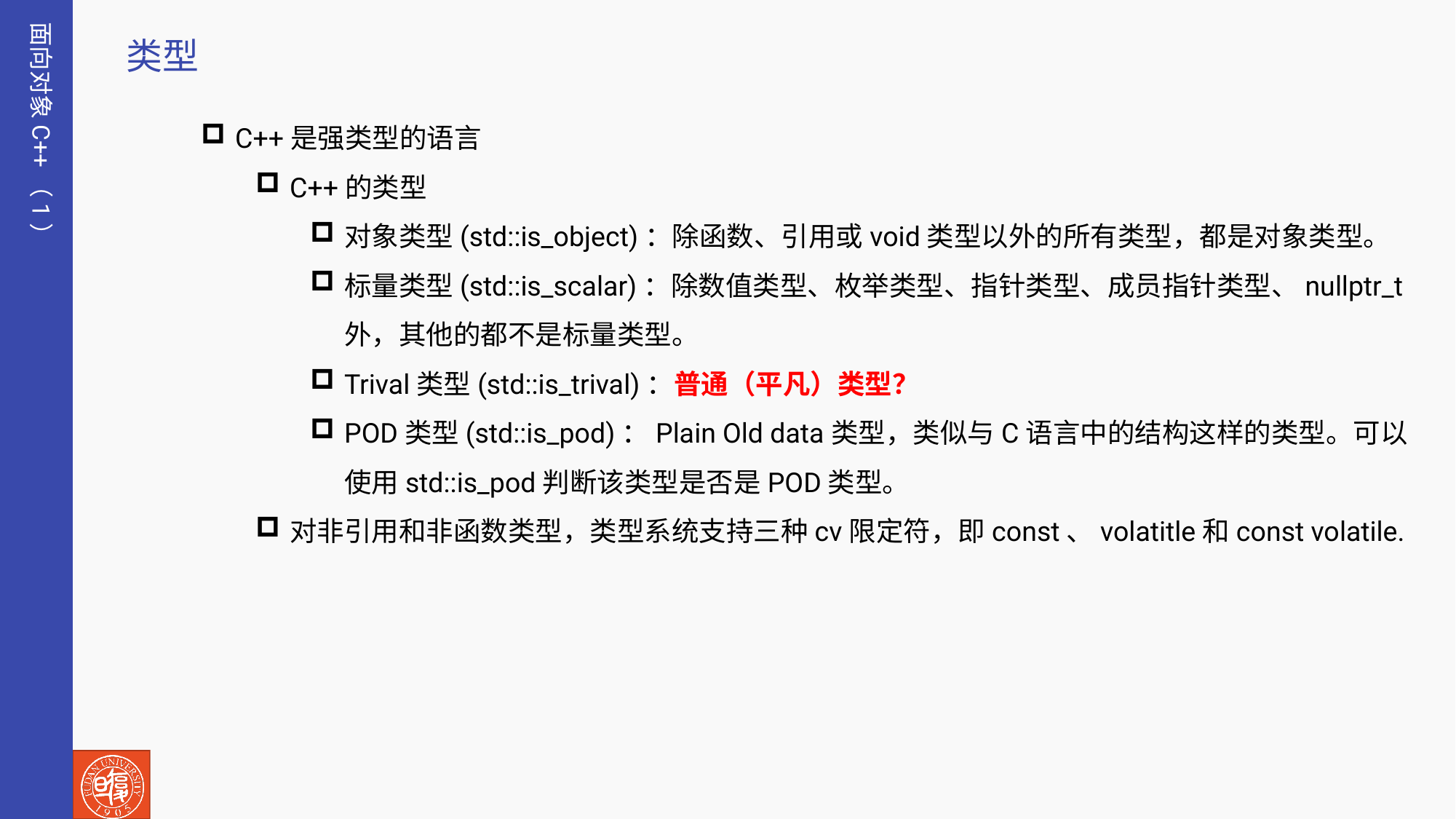

面向对象C++（1）
类型
C++是强类型的语言
C++的类型
对象类型(std::is_object)：除函数、引用或void类型以外的所有类型，都是对象类型。
标量类型(std::is_scalar)：除数值类型、枚举类型、指针类型、成员指针类型、nullptr_t外，其他的都不是标量类型。
Trival类型(std::is_trival)：普通（平凡）类型？
POD类型(std::is_pod)：Plain Old data类型，类似与C语言中的结构这样的类型。可以使用std::is_pod判断该类型是否是POD类型。
对非引用和非函数类型，类型系统支持三种cv限定符，即const、volatitle和const volatile.